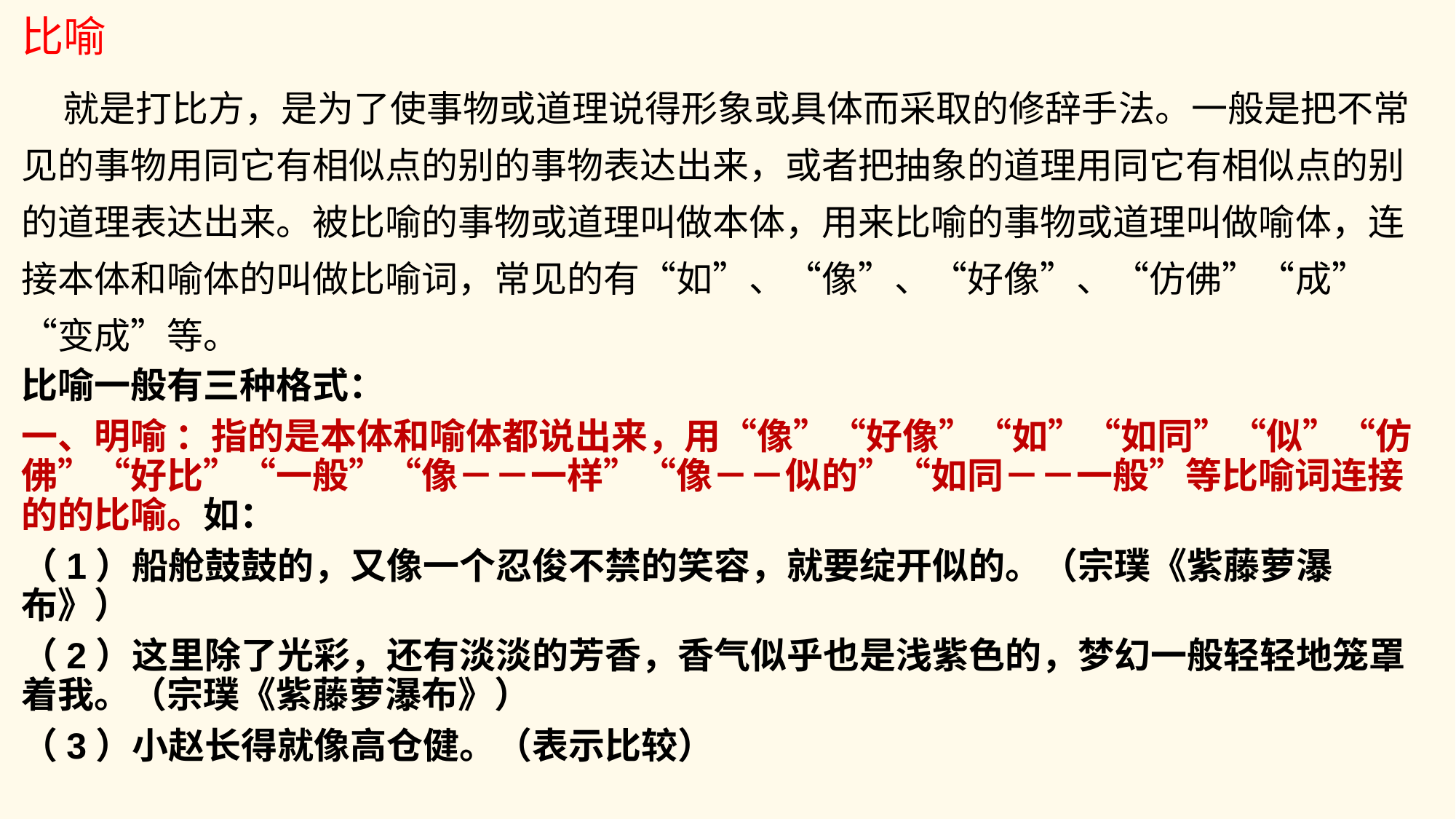

比喻
    就是打比方，是为了使事物或道理说得形象或具体而采取的修辞手法。一般是把不常见的事物用同它有相似点的别的事物表达出来，或者把抽象的道理用同它有相似点的别的道理表达出来。被比喻的事物或道理叫做本体，用来比喻的事物或道理叫做喻体，连接本体和喻体的叫做比喻词，常见的有“如”、“像”、“好像”、“仿佛”“成”“变成”等。
比喻一般有三种格式：
一、明喻 ：指的是本体和喻体都说出来，用“像”“好像”“如”“如同”“似”“仿佛”“好比”“一般”“像－－一样”“像－－似的”“如同－－一般”等比喻词连接的的比喻。如：
（1）船舱鼓鼓的，又像一个忍俊不禁的笑容，就要绽开似的。（宗璞《紫藤萝瀑布》）
（2）这里除了光彩，还有淡淡的芳香，香气似乎也是浅紫色的，梦幻一般轻轻地笼罩着我。（宗璞《紫藤萝瀑布》）
（3）小赵长得就像高仓健。（表示比较）